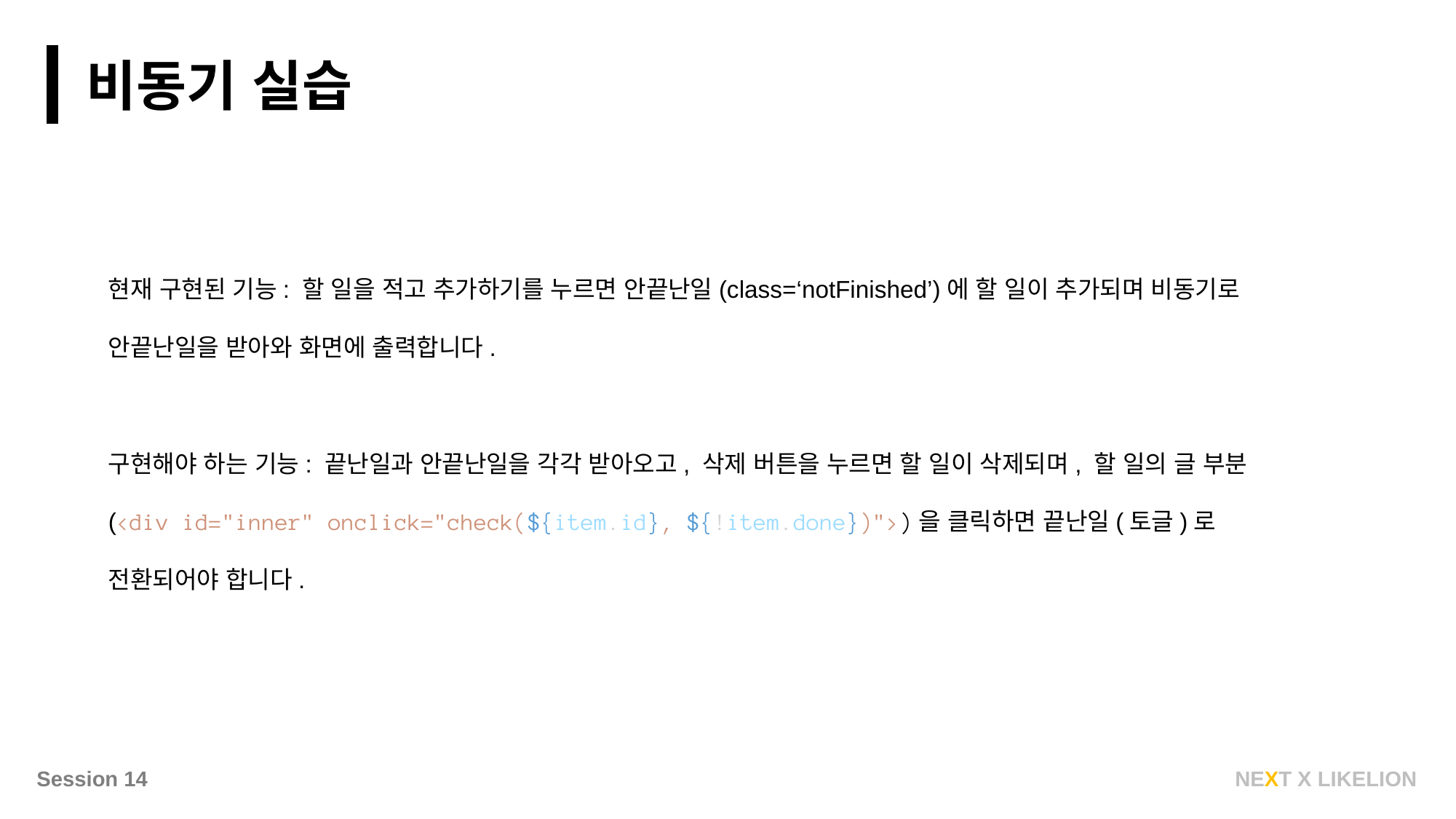

비동기 실습
현재 구현된 기능: 할 일을 적고 추가하기를 누르면 안끝난일(class=‘notFinished’)에 할 일이 추가되며 비동기로 안끝난일을 받아와 화면에 출력합니다.

구현해야 하는 기능: 끝난일과 안끝난일을 각각 받아오고, 삭제 버튼을 누르면 할 일이 삭제되며, 할 일의 글 부분(<div id="inner" onclick="check(${item.id}, ${!item.done})">)을 클릭하면 끝난일(토글)로 전환되어야 합니다.
NEXT X LIKELION
Session 14